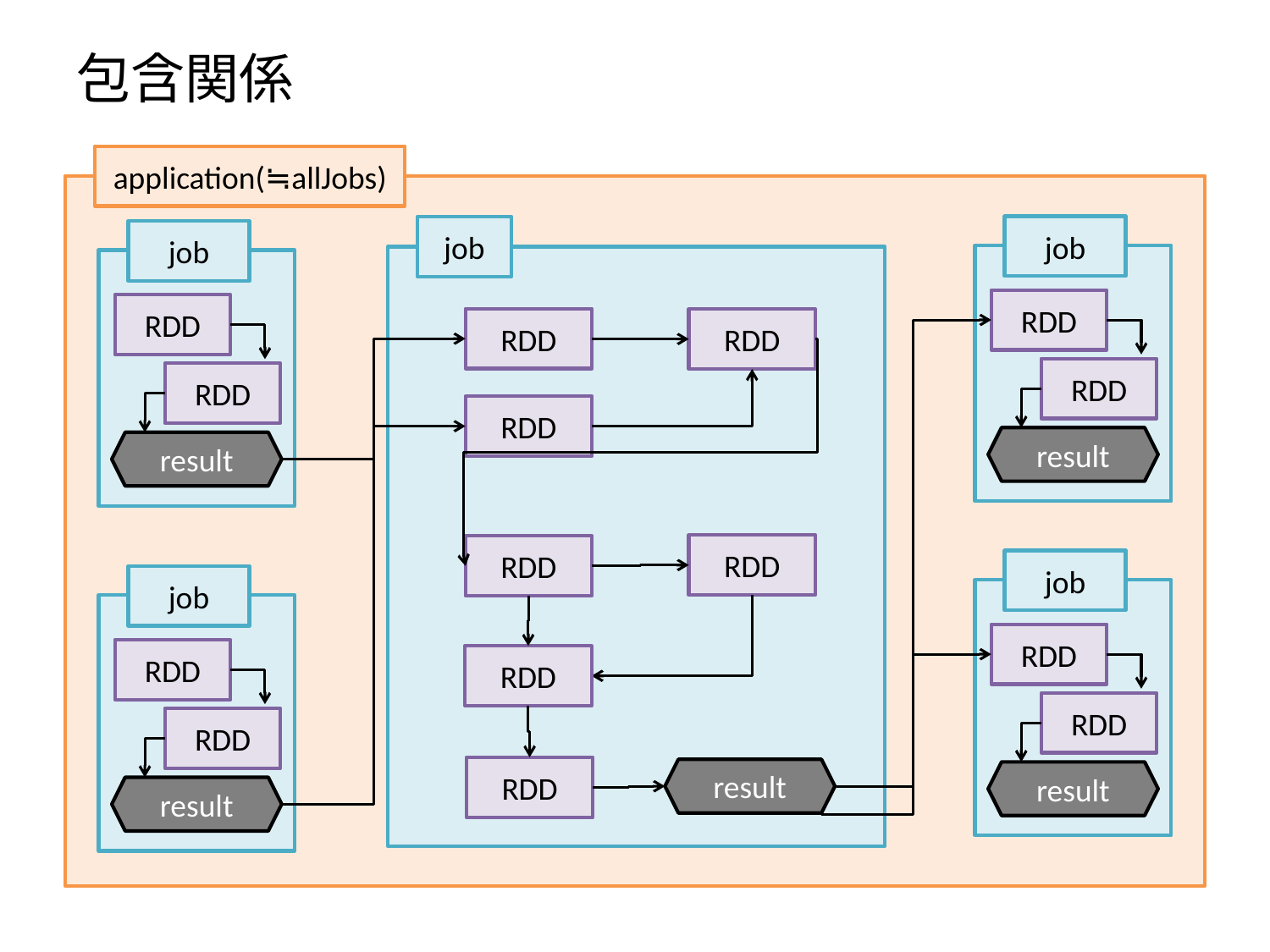

# 包含関係
application(≒allJobs)

job

RDD
RDD
result
job

job

RDD
RDD
result
RDD

RDD
RDD
RDD
RDD
RDD
job

RDD
RDD
result
job

RDD
RDD
result
RDD
RDD
result